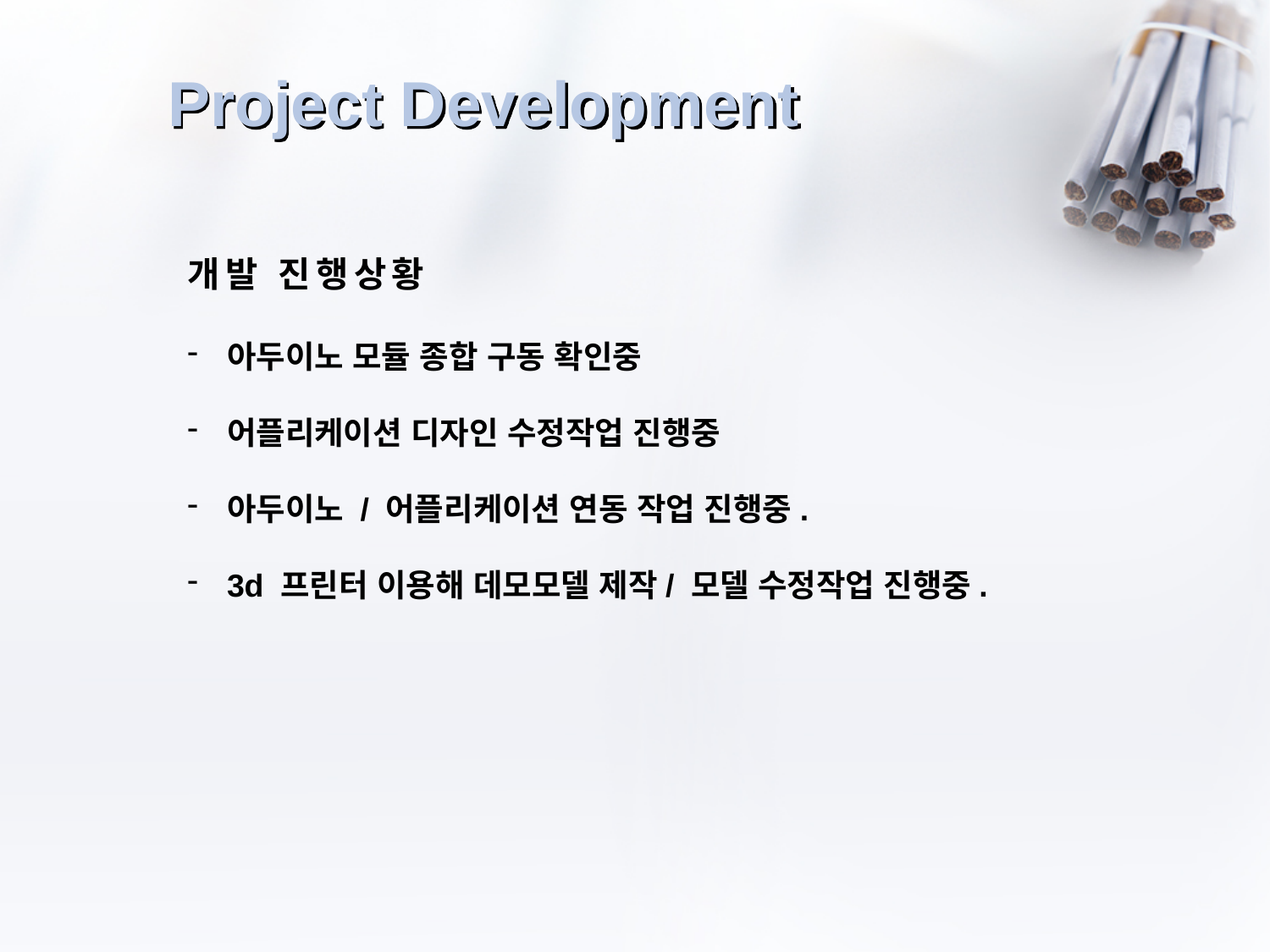

# Project Development
개발 진행상황

아두이노 모듈 종합 구동 확인중

어플리케이션 디자인 수정작업 진행중

아두이노 / 어플리케이션 연동 작업 진행중.

3d 프린터 이용해 데모모델 제작/ 모델 수정작업 진행중.